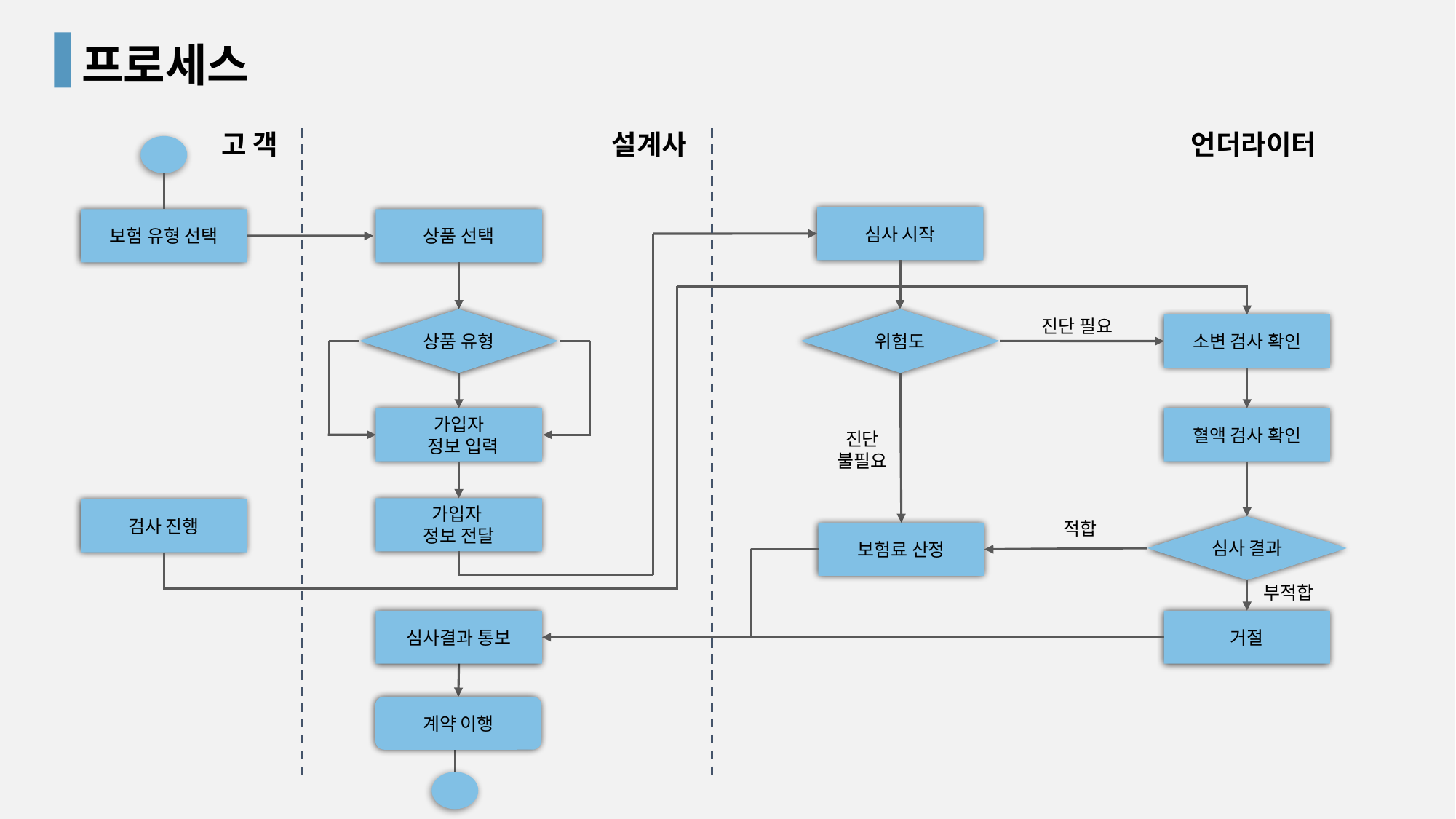

프로세스

고 객
설계사
언더라이터

심사 시작
보험 유형 선택
상품 선택
상품 유형
위험도
소변 검사 확인
진단 필요
가입자
 정보 입력
혈액 검사 확인
진단
불필요
가입자
정보 전달
검사 진행
심사 결과
적합
보험료 산정
부적합
심사결과 통보
거절
계약 이행